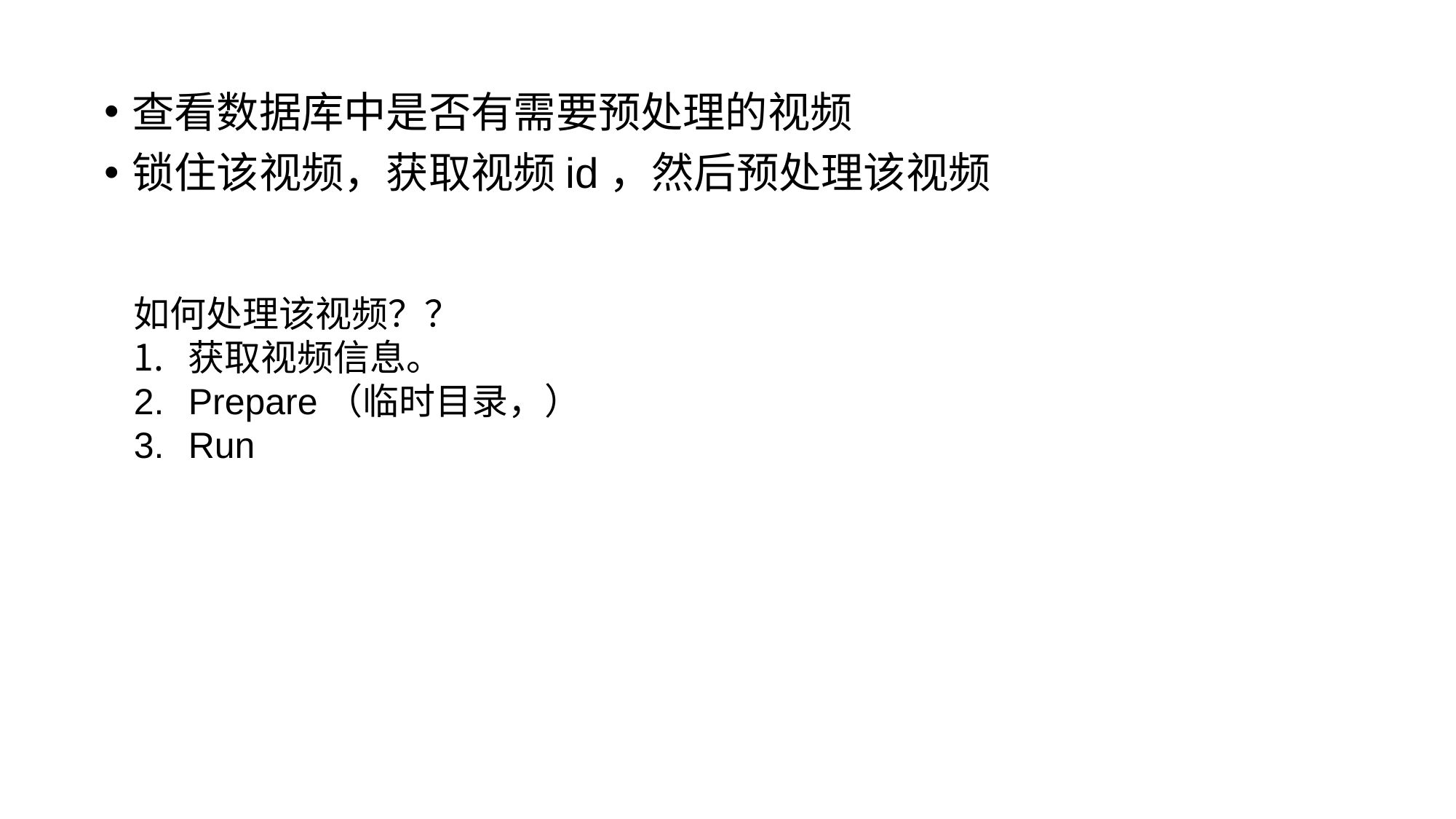

查看数据库中是否有需要预处理的视频
锁住该视频，获取视频id，然后预处理该视频
如何处理该视频？？
获取视频信息。
Prepare（临时目录，）
Run